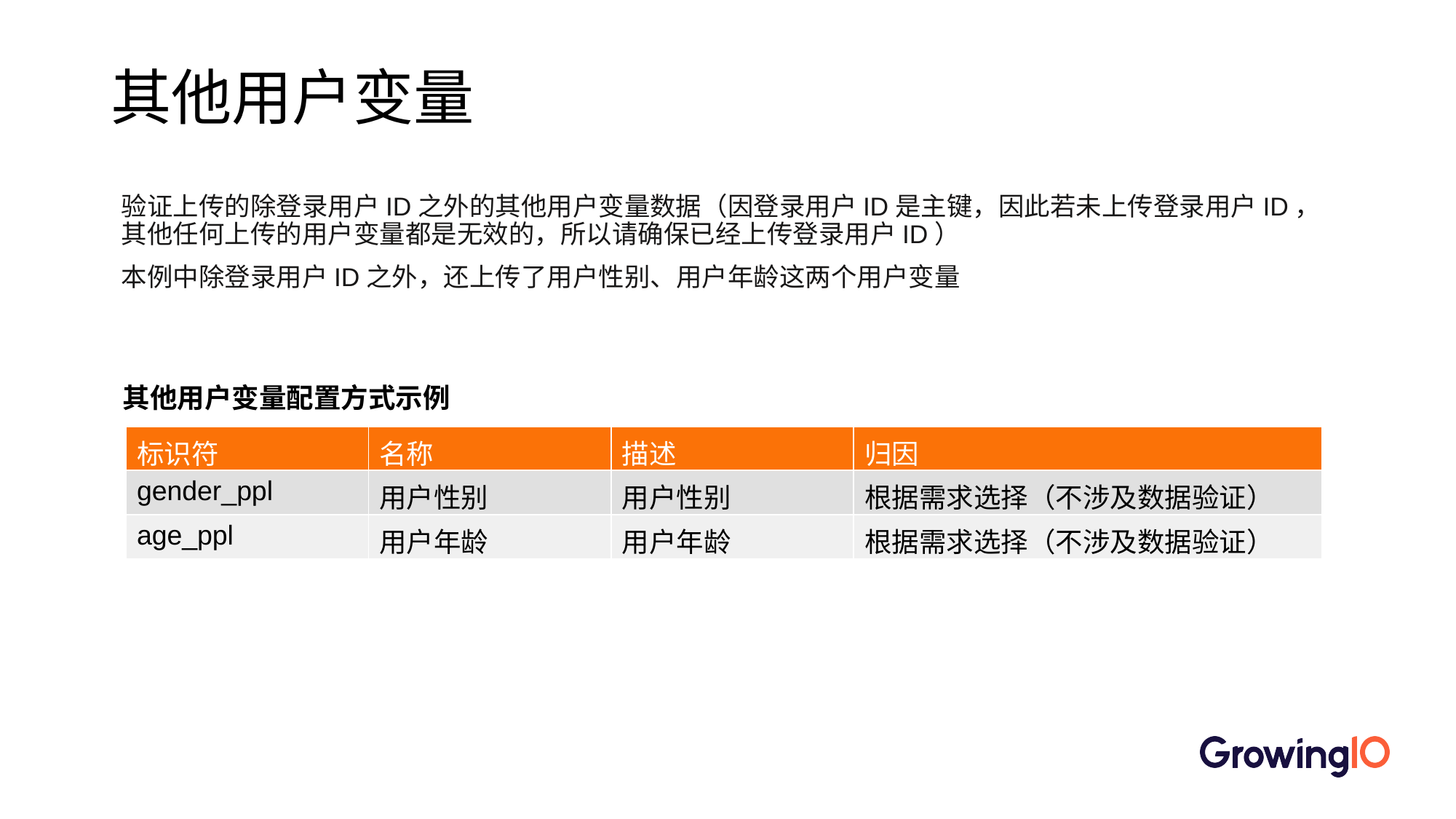

# 其他用户变量
验证上传的除登录用户ID之外的其他用户变量数据（因登录用户ID是主键，因此若未上传登录用户ID，其他任何上传的用户变量都是无效的，所以请确保已经上传登录用户ID）
本例中除登录用户ID之外，还上传了用户性别、用户年龄这两个用户变量
其他用户变量配置方式示例
| 标识符 | 名称 | 描述 | 归因 |
| --- | --- | --- | --- |
| gender\_ppl | 用户性别 | 用户性别 | 根据需求选择（不涉及数据验证） |
| age\_ppl | 用户年龄 | 用户年龄 | 根据需求选择（不涉及数据验证） |